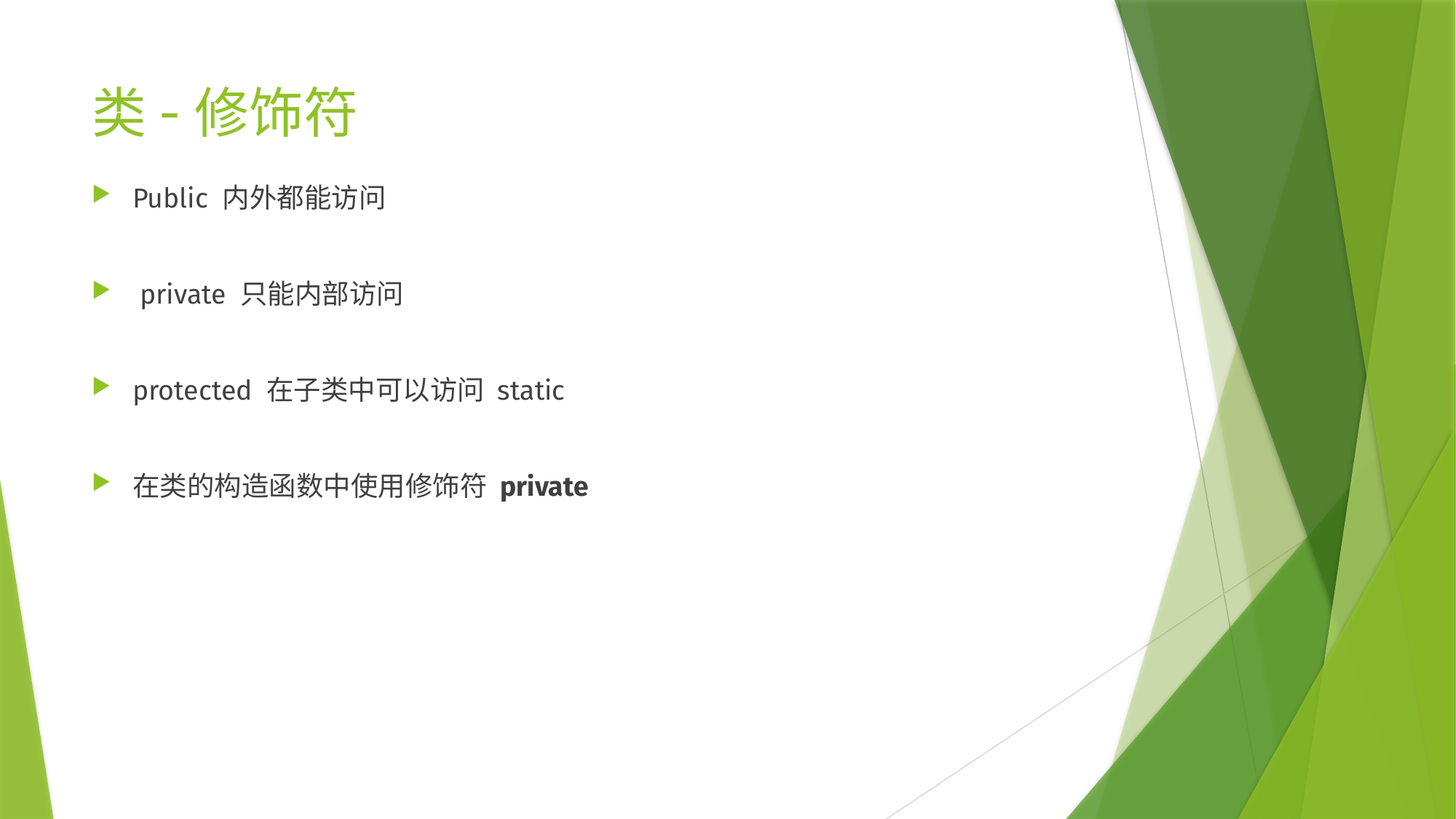

# 类-修饰符
Public 内外都能访问

 private 只能内部访问

protected 在子类中可以访问 static

在类的构造函数中使用修饰符 private